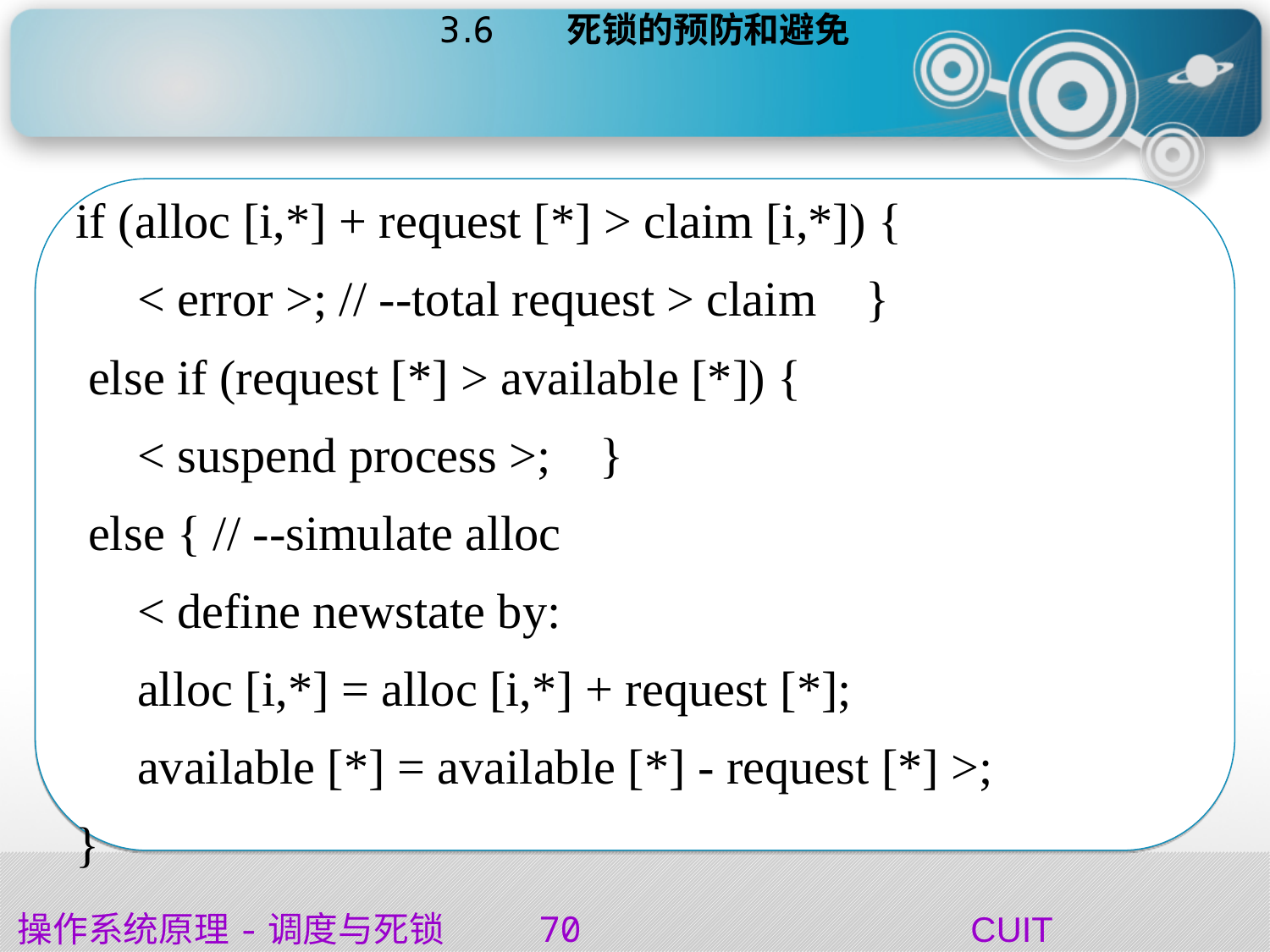

3.6	死锁的预防和避免
#
if (alloc [i,*] + request [*] > claim [i,*]) {
     < error >; // --total request > claim    }
 else if (request [*] > available [*]) {
     < suspend process >;    }
 else { // --simulate alloc
     < define newstate by:
     alloc [i,*] = alloc [i,*] + request [*];
     available [*] = available [*] - request [*] >;
}